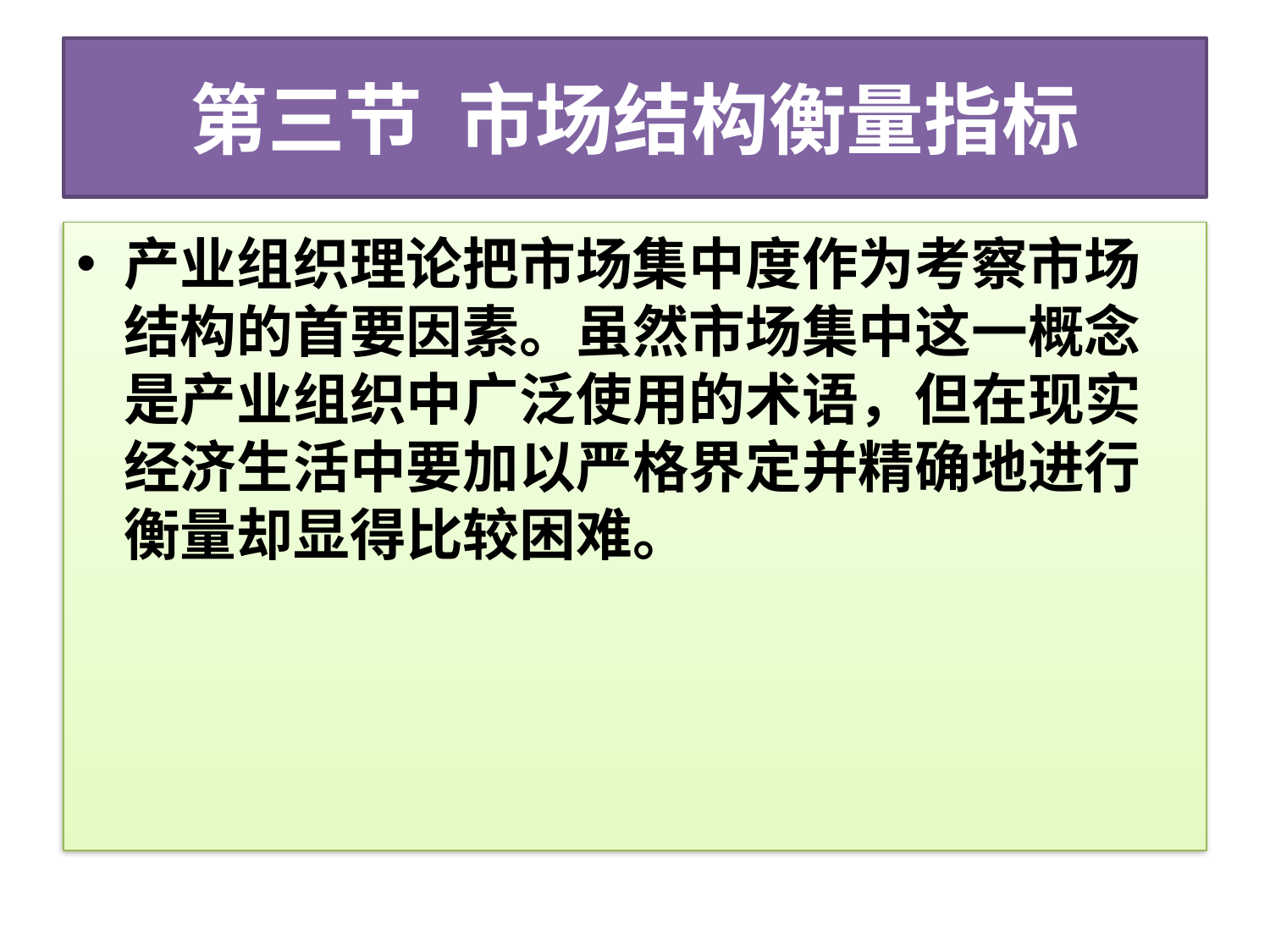

# 第三节  市场结构衡量指标
产业组织理论把市场集中度作为考察市场结构的首要因素。虽然市场集中这一概念是产业组织中广泛使用的术语，但在现实经济生活中要加以严格界定并精确地进行衡量却显得比较困难。